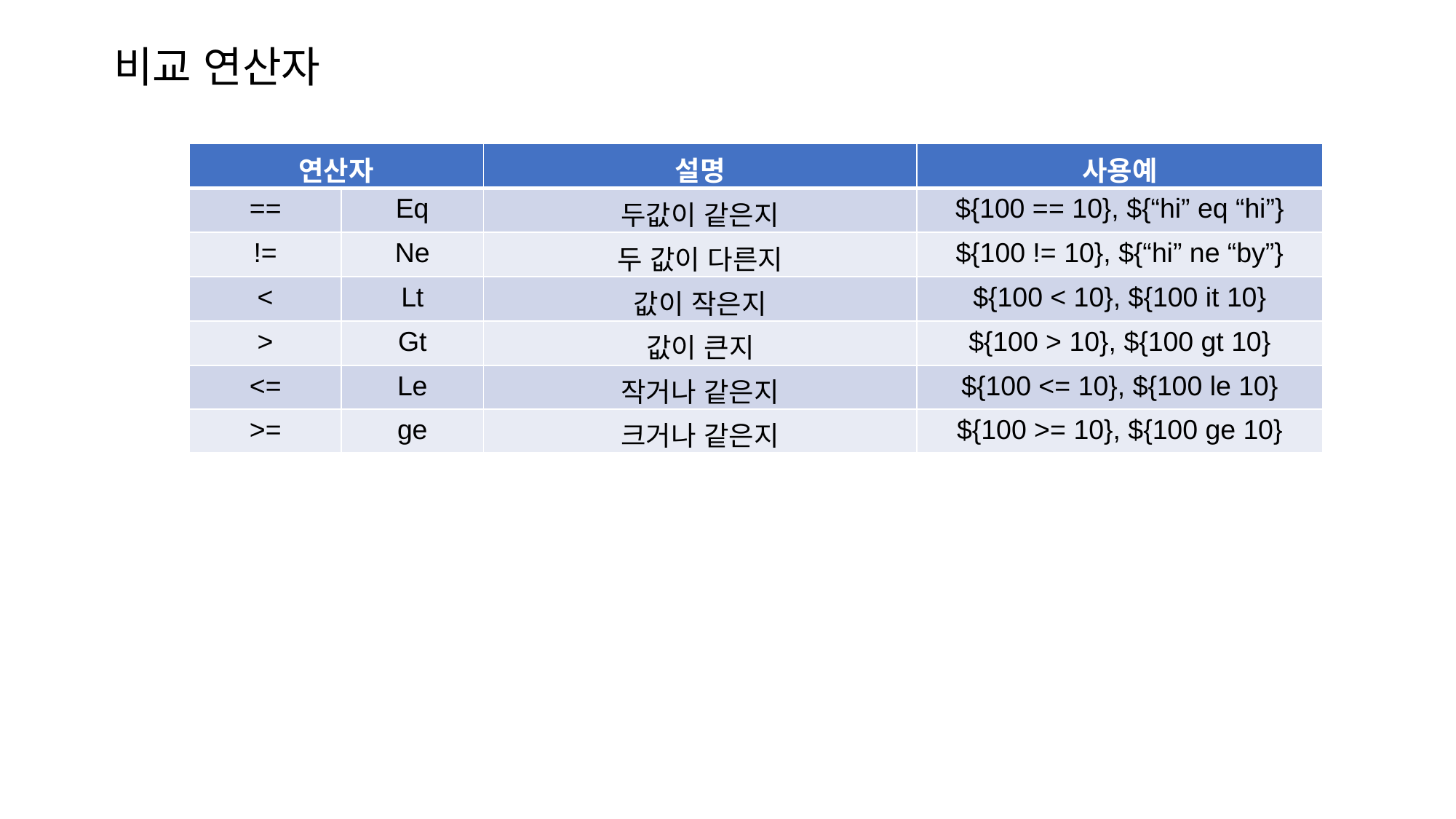

비교 연산자
| 연산자 |  | 설명 | 사용예 |
| --- | --- | --- | --- |
| == | Eq | 두값이 같은지 | ${100 == 10}, ${“hi” eq “hi”} |
| != | Ne | 두 값이 다른지 | ${100 != 10}, ${“hi” ne “by”} |
| < | Lt | 값이 작은지 | ${100 < 10}, ${100 it 10} |
| > | Gt | 값이 큰지 | ${100 > 10}, ${100 gt 10} |
| <= | Le | 작거나 같은지 | ${100 <= 10}, ${100 le 10} |
| >= | ge | 크거나 같은지 | ${100 >= 10}, ${100 ge 10} |